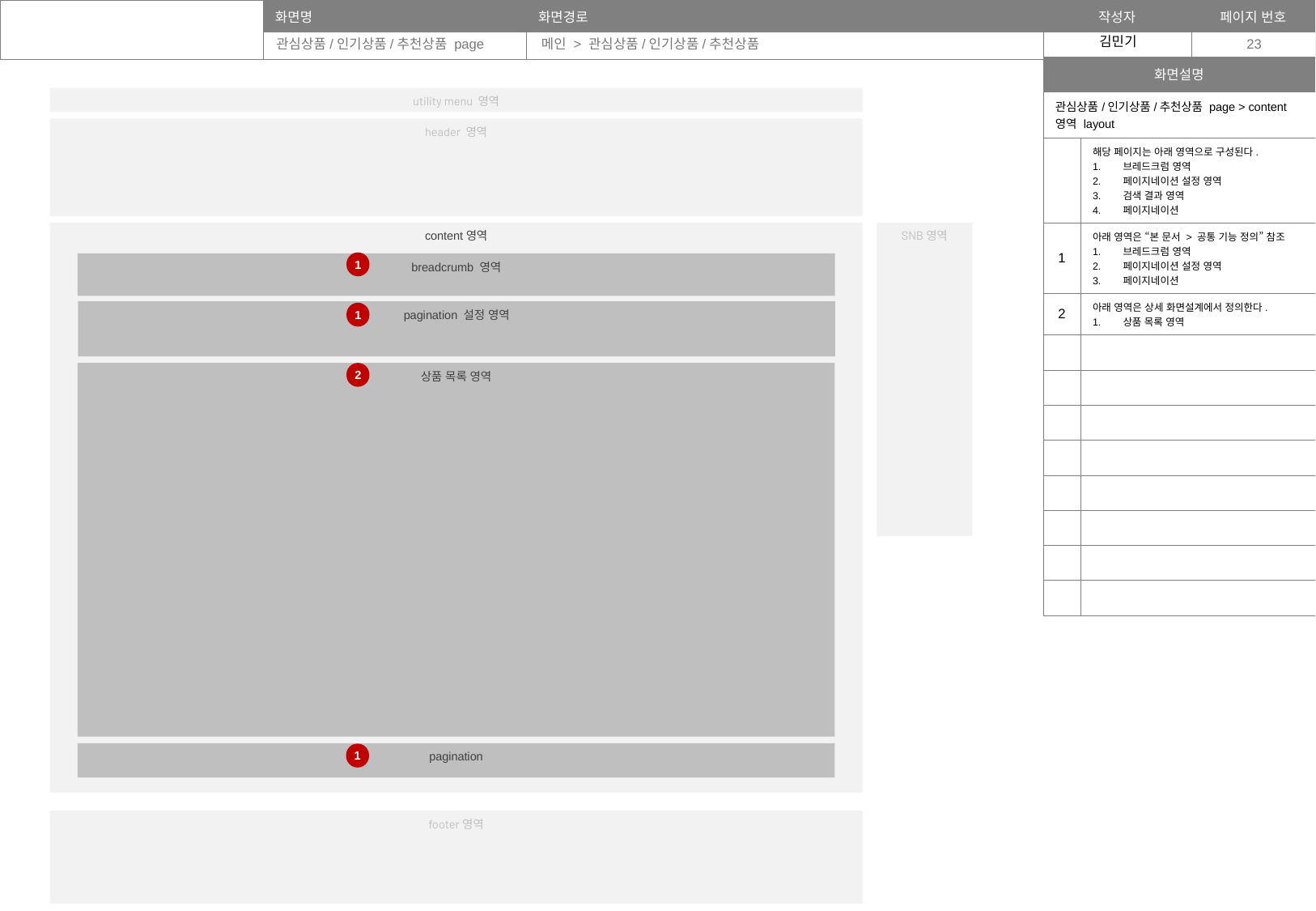

관심상품/인기상품/추천상품 page
메인 > 관심상품/인기상품/추천상품
23
| 화면설명 |  |
| --- | --- |
| 관심상품/인기상품/추천상품 page > content 영역 layout |  |
|  | 해당 페이지는 아래 영역으로 구성된다. 브레드크럼 영역 페이지네이션 설정 영역 검색 결과 영역 페이지네이션 |
| 1 | 아래 영역은 “본 문서 > 공통 기능 정의” 참조 브레드크럼 영역 페이지네이션 설정 영역 페이지네이션 |
| 2 | 아래 영역은 상세 화면설계에서 정의한다. 상품 목록 영역 |
|  |  |
|  |  |
|  |  |
|  |  |
|  |  |
|  |  |
|  |  |
|  |  |
utility menu 영역
header 영역
SNB영역
content영역
1
breadcrumb 영역
pagination 설정 영역
1
상품 목록 영역
2
pagination
1
footer영역